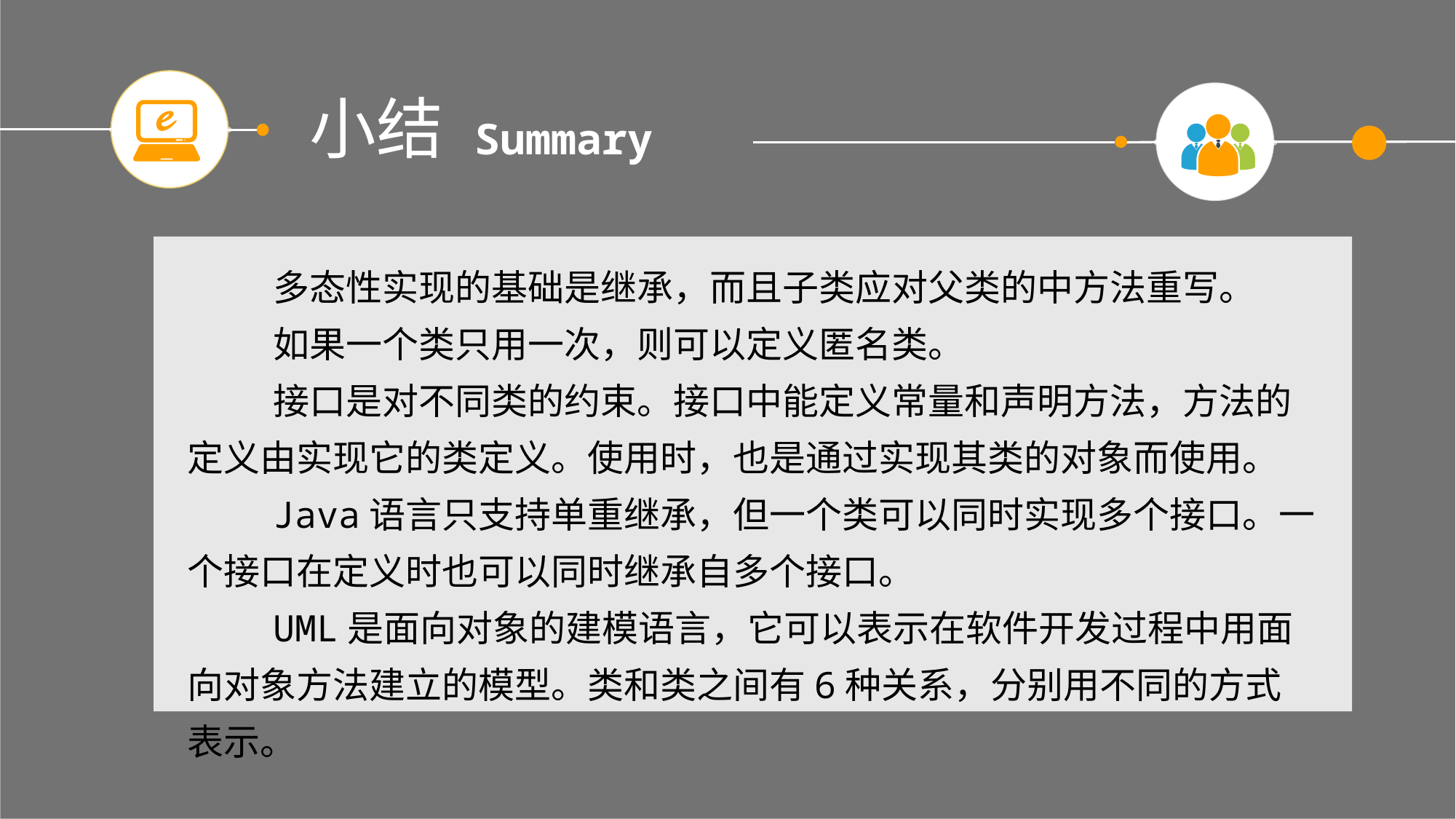

小结

Summary

多态性实现的基础是继承，而且子类应对父类的中方法重写。
如果一个类只用一次，则可以定义匿名类。
接口是对不同类的约束。接口中能定义常量和声明方法，方法的定义由实现它的类定义。使用时，也是通过实现其类的对象而使用。
Java语言只支持单重继承，但一个类可以同时实现多个接口。一个接口在定义时也可以同时继承自多个接口。
UML是面向对象的建模语言，它可以表示在软件开发过程中用面向对象方法建立的模型。类和类之间有6种关系，分别用不同的方式表示。